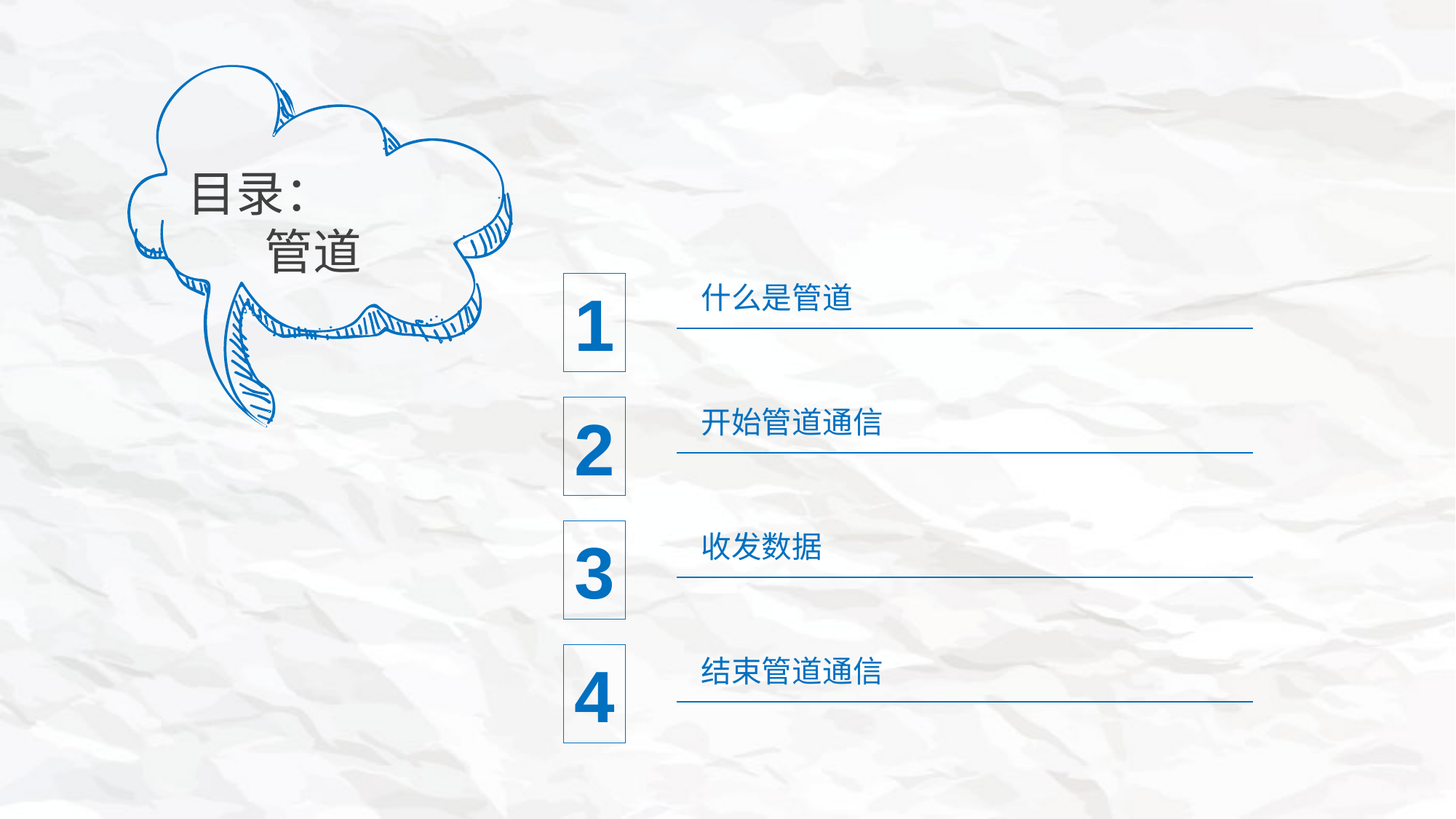

目录：
      管道
 什么是管道
1
2
 开始管道通信
3
 收发数据
4
 结束管道通信